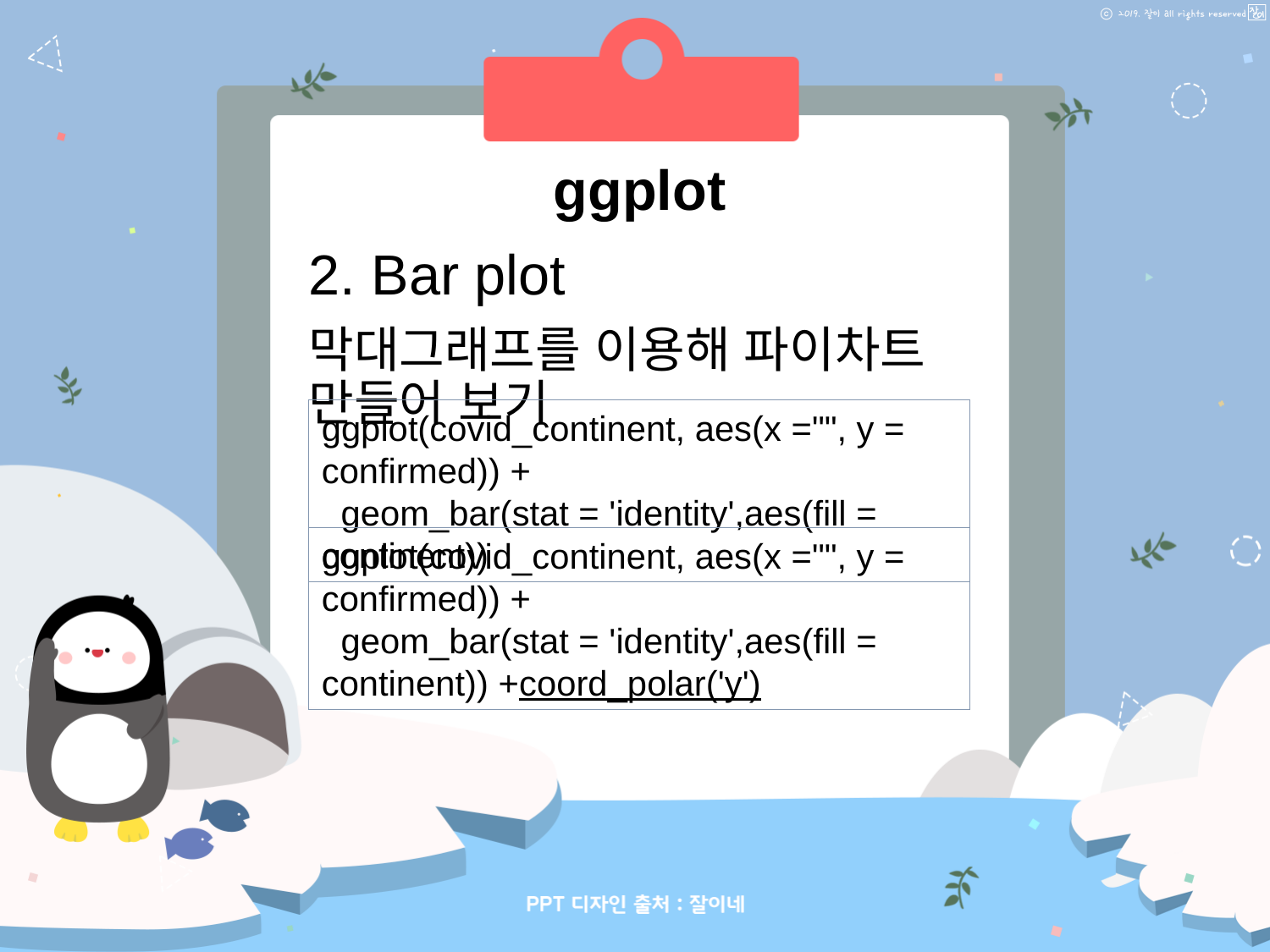

ggplot
2. Bar plot
막대그래프를 이용해 파이차트 만들어 보기
ggplot(covid_continent, aes(x ="", y = confirmed)) +
  geom_bar(stat = 'identity',aes(fill = continent))
ggplot(covid_continent, aes(x ="", y = confirmed)) +
  geom_bar(stat = 'identity',aes(fill = continent)) +coord_polar('y')